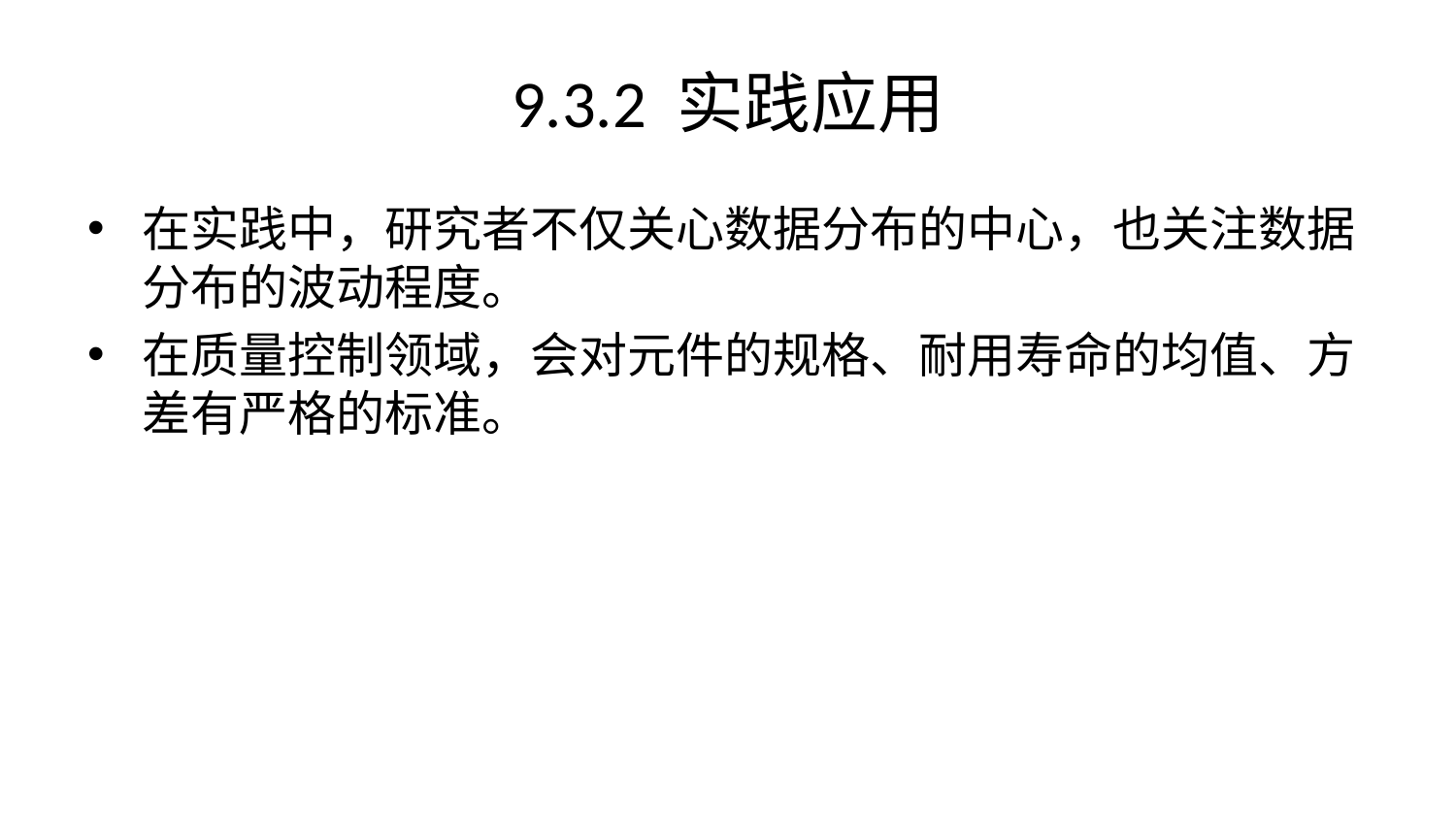

# 9.3.2 实践应用
在实践中，研究者不仅关心数据分布的中心，也关注数据分布的波动程度。
在质量控制领域，会对元件的规格、耐用寿命的均值、方差有严格的标准。